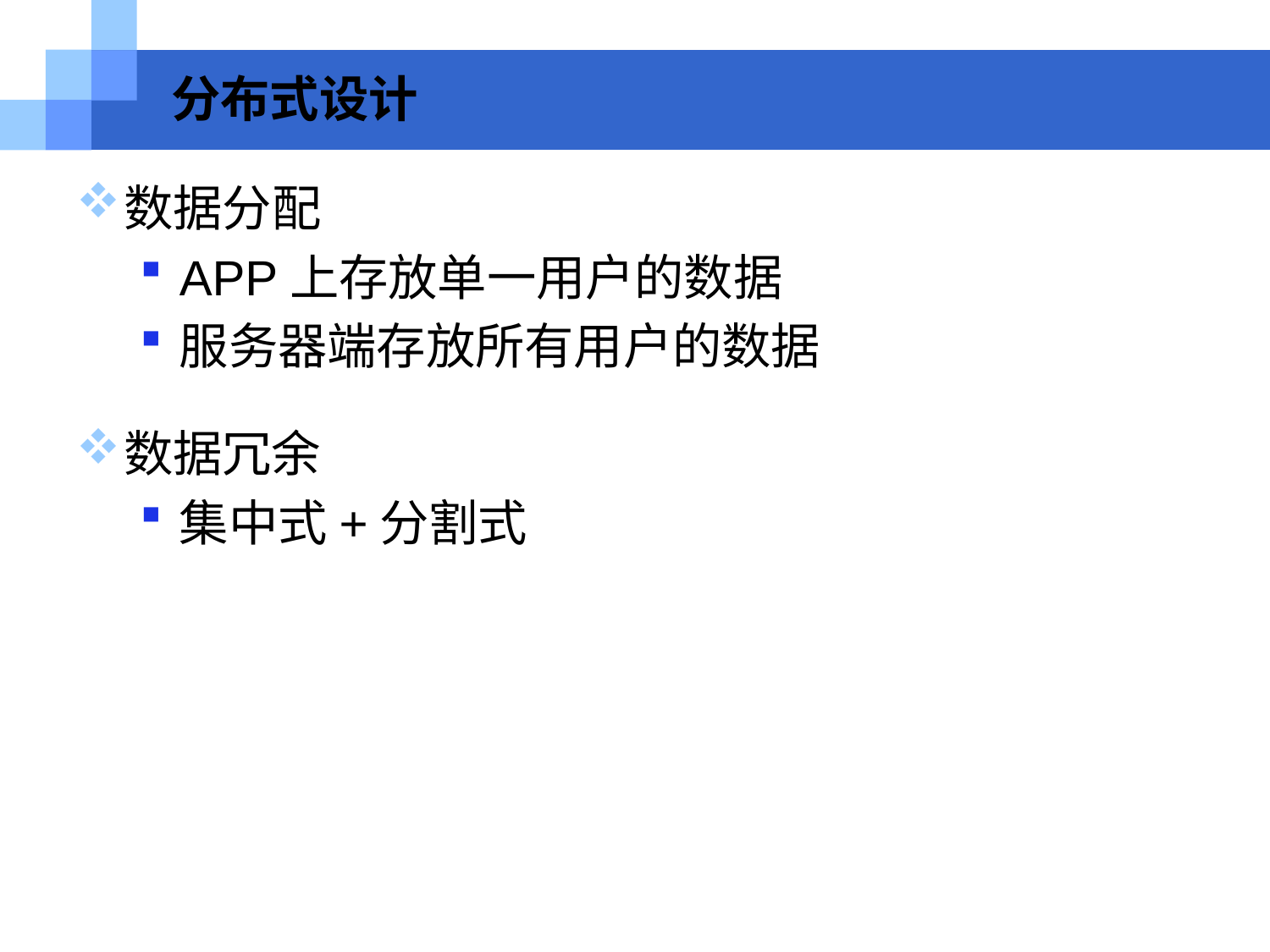

# 分布式设计
数据分配
APP上存放单一用户的数据
服务器端存放所有用户的数据

数据冗余
集中式+分割式